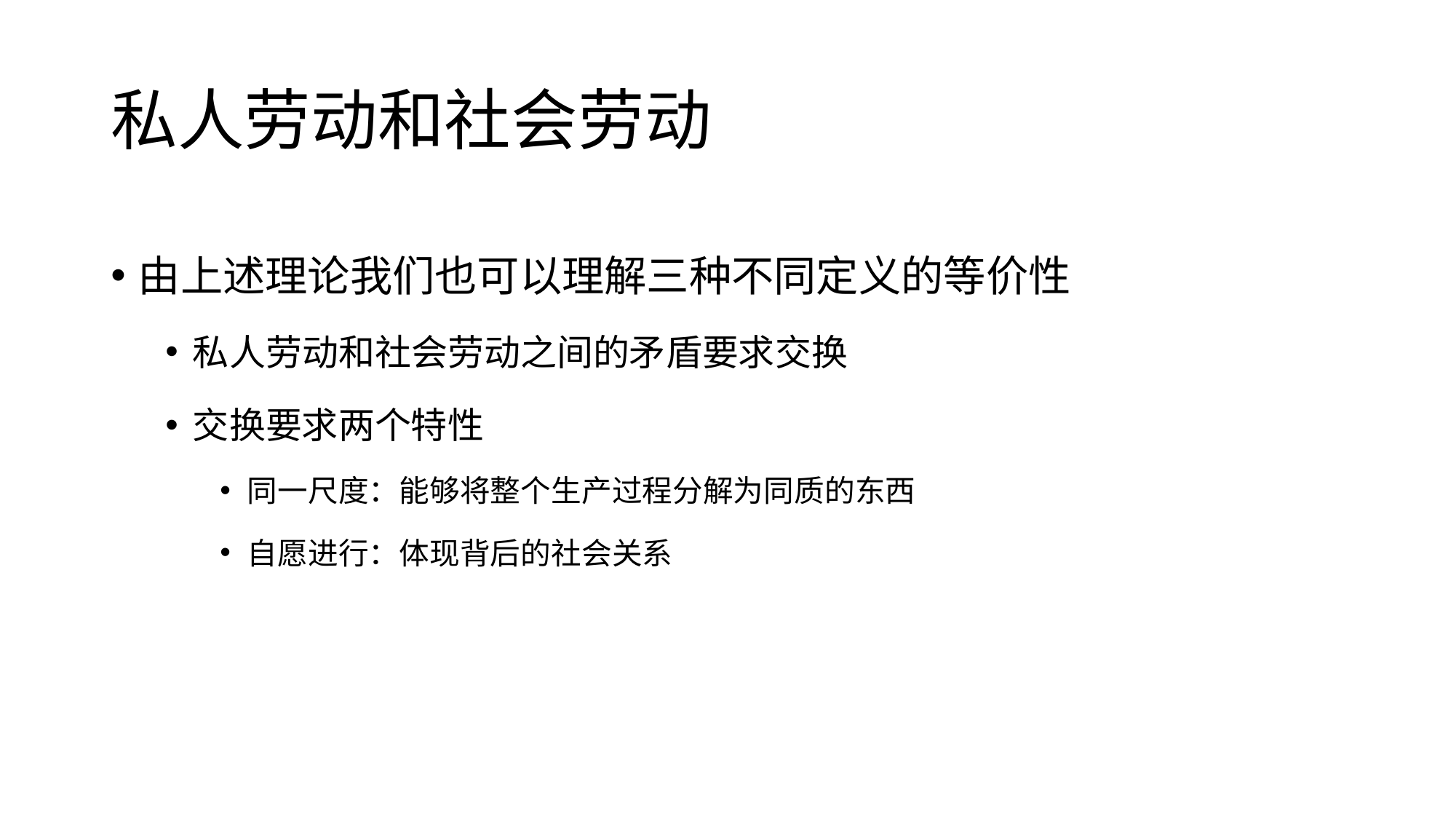

# 私人劳动和社会劳动
由上述理论我们也可以理解三种不同定义的等价性
私人劳动和社会劳动之间的矛盾要求交换
交换要求两个特性
同一尺度：能够将整个生产过程分解为同质的东西
自愿进行：体现背后的社会关系